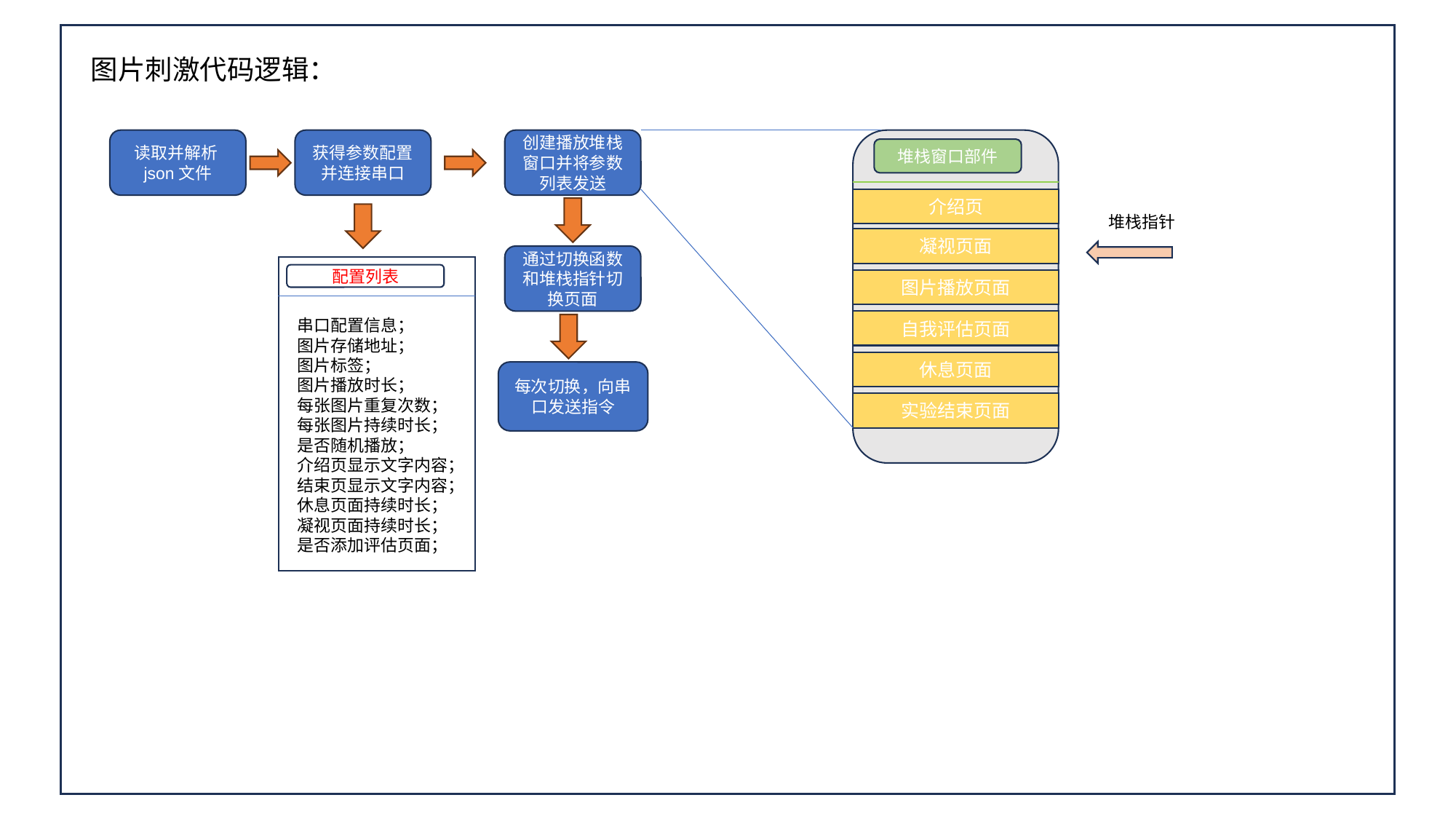

图片刺激代码逻辑：
读取并解析json文件
获得参数配置并连接串口
创建播放堆栈窗口并将参数列表发送

堆栈窗口部件

介绍页

堆栈指针
凝视页面

通过切换函数和堆栈指针切换页面

配置列表
图片播放页面
串口配置信息；
图片存储地址；
图片标签；
图片播放时长；
每张图片重复次数；
每张图片持续时长；
是否随机播放；
介绍页显示文字内容；
结束页显示文字内容；
休息页面持续时长；
凝视页面持续时长；
是否添加评估页面；

自我评估页面

休息页面
每次切换，向串口发送指令
实验结束页面